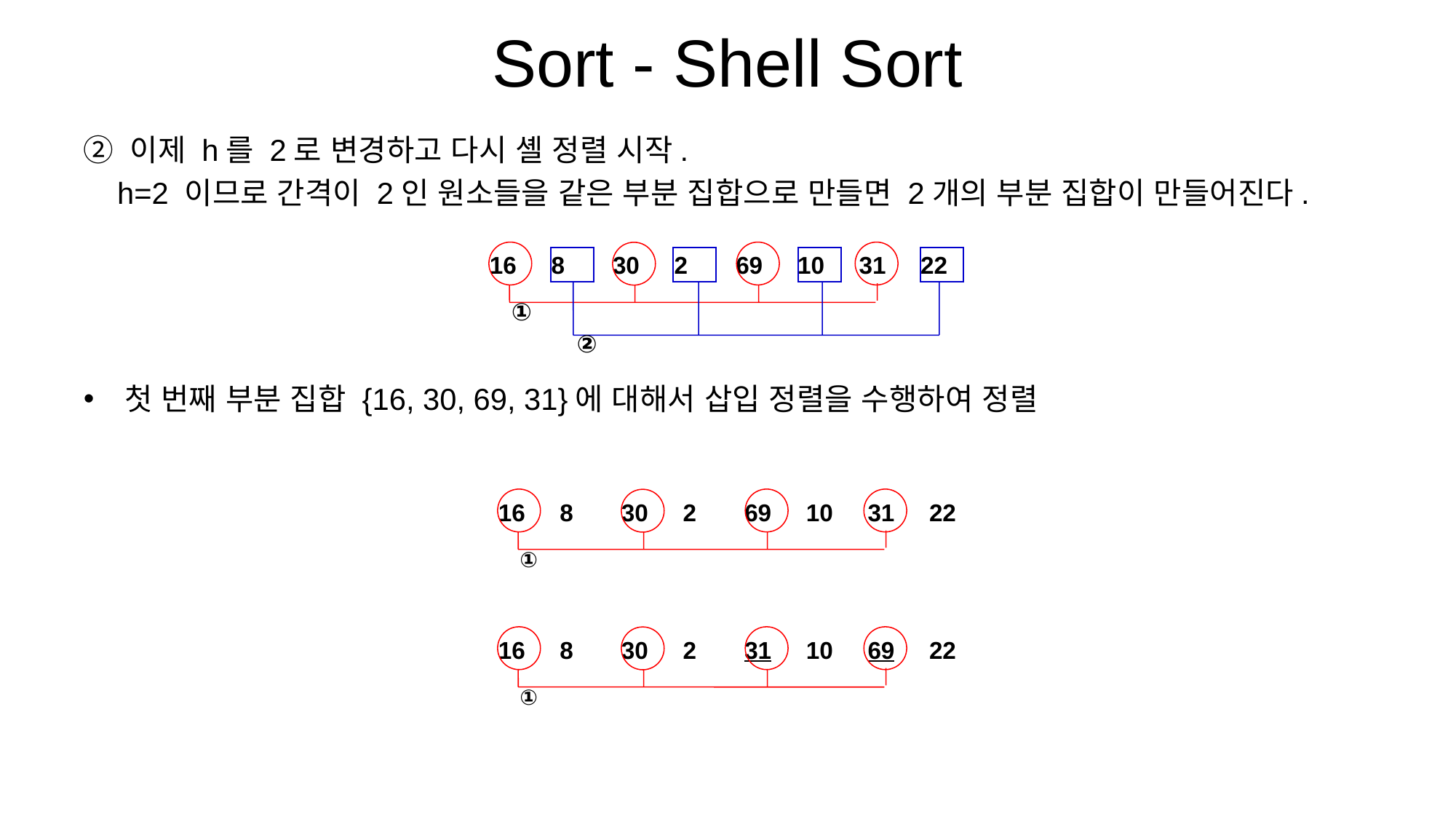

# Sort - Shell Sort
② 이제 h를 2로 변경하고 다시 셸 정렬 시작.
    h=2 이므로 간격이 2인 원소들을 같은 부분 집합으로 만들면 2개의 부분 집합이 만들어진다.

첫 번째 부분 집합 {16, 30, 69, 31}에 대해서 삽입 정렬을 수행하여 정렬

①

| 16 | 8 | 30 | 2 | 69 | 10 | 31 | 22 |
| --- | --- | --- | --- | --- | --- | --- | --- |

②

①

| 16 | 8 | 30 | 2 | 69 | 10 | 31 | 22 |
| --- | --- | --- | --- | --- | --- | --- | --- |

①

| 16 | 8 | 30 | 2 | 31 | 10 | 69 | 22 |
| --- | --- | --- | --- | --- | --- | --- | --- |